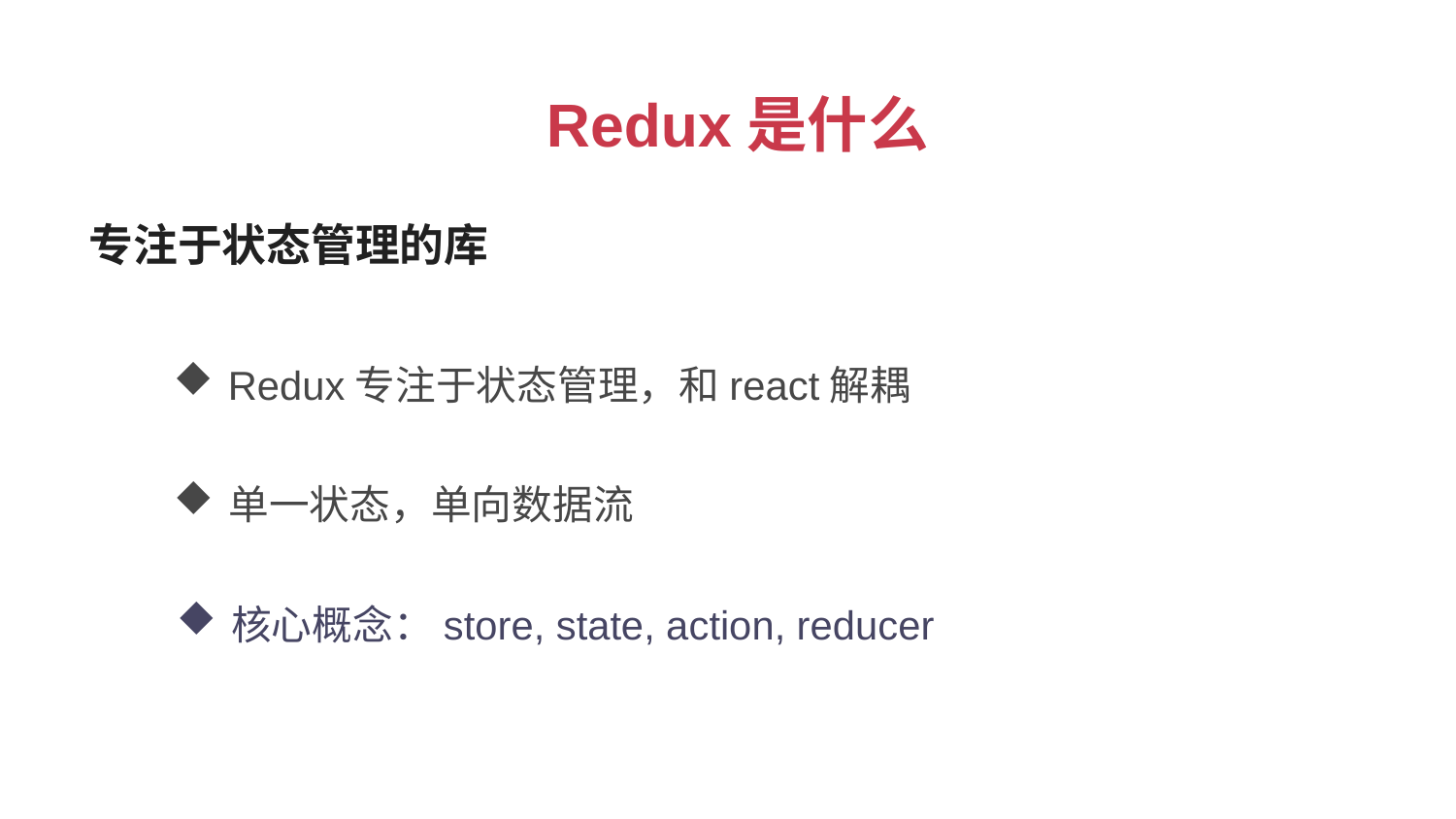

Redux是什么
专注于状态管理的库
Redux专注于状态管理，和react解耦
单一状态，单向数据流
核心概念：store, state, action, reducer